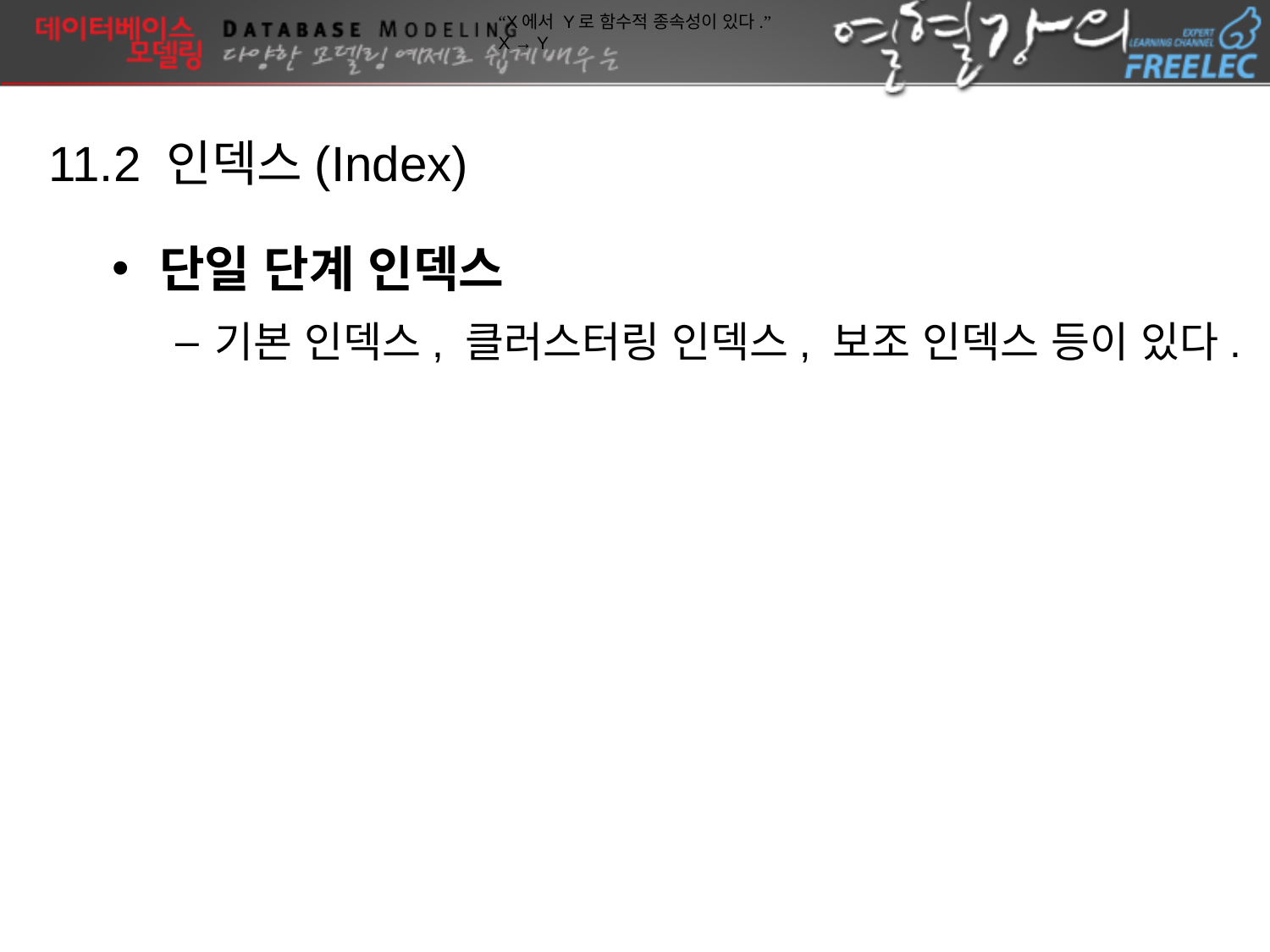

“X에서 Y로 함수적 종속성이 있다.”
X → Y
11.2 인덱스(Index)
단일 단계 인덱스
기본 인덱스, 클러스터링 인덱스, 보조 인덱스 등이 있다.